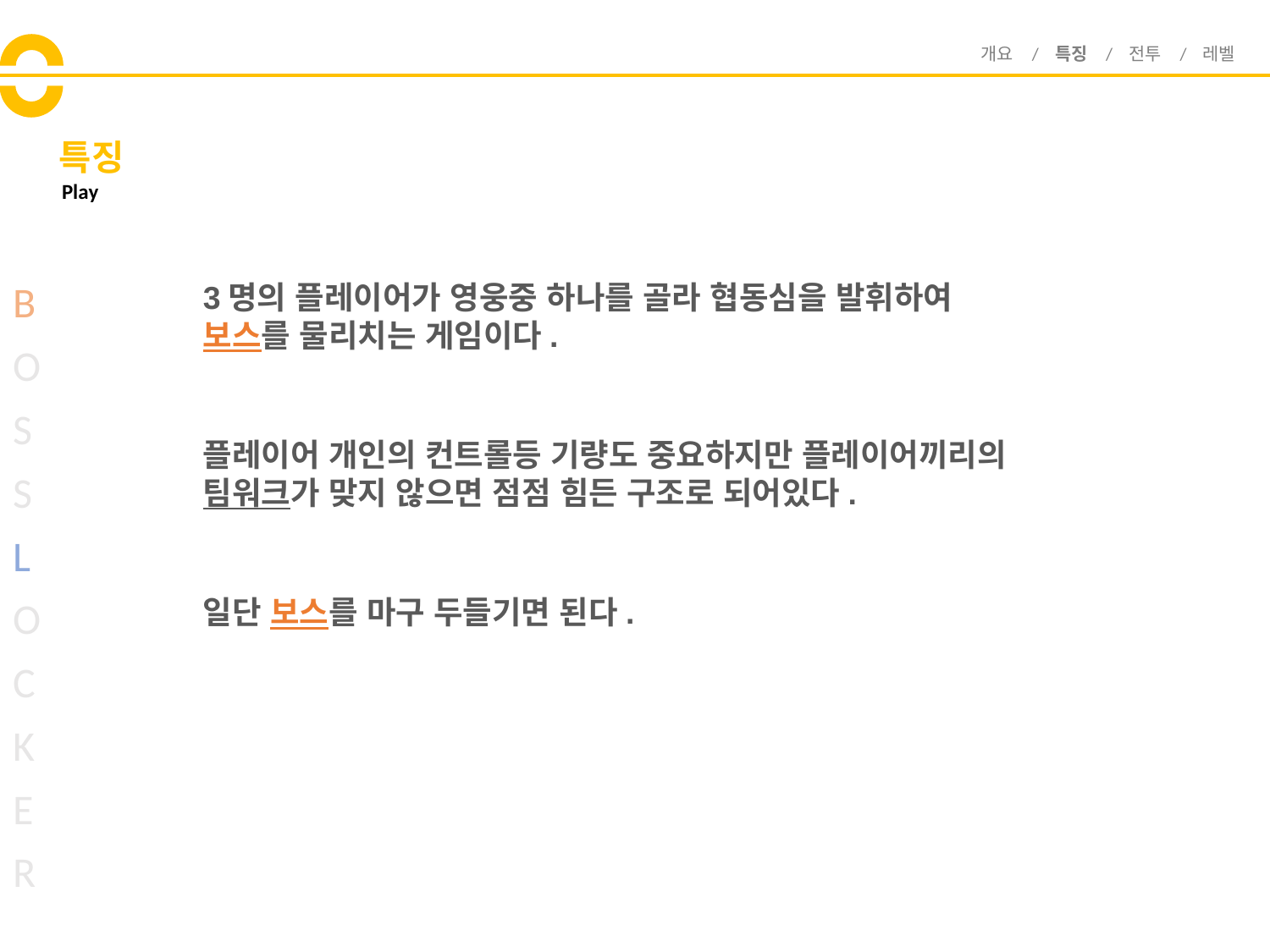

개요   /   특징   /   전투   /   레벨

# 특징
Play
3명의 플레이어가 영웅중 하나를 골라 협동심을 발휘하여
보스를 물리치는 게임이다.
B
O
S
S
L
O
C
K
E
R
플레이어 개인의 컨트롤등 기량도 중요하지만 플레이어끼리의 팀워크가 맞지 않으면 점점 힘든 구조로 되어있다.
일단 보스를 마구 두들기면 된다.